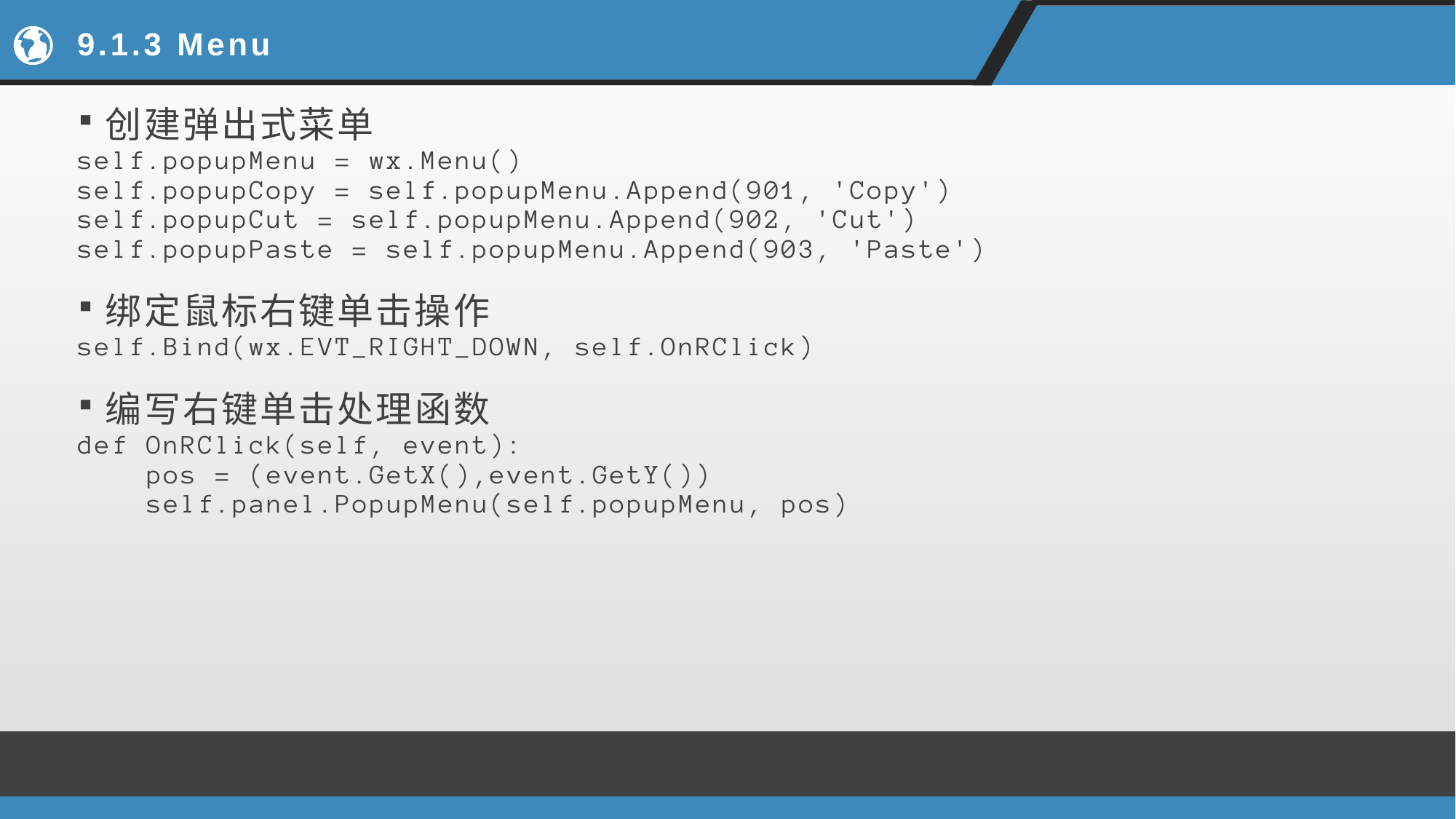

# 9.1.3 Menu

创建弹出式菜单
self.popupMenu = wx.Menu()
self.popupCopy = self.popupMenu.Append(901, 'Copy')
self.popupCut = self.popupMenu.Append(902, 'Cut')
self.popupPaste = self.popupMenu.Append(903, 'Paste')

绑定鼠标右键单击操作
self.Bind(wx.EVT_RIGHT_DOWN, self.OnRClick)

编写右键单击处理函数
def OnRClick(self, event):
    pos = (event.GetX(),event.GetY())
    self.panel.PopupMenu(self.popupMenu, pos)